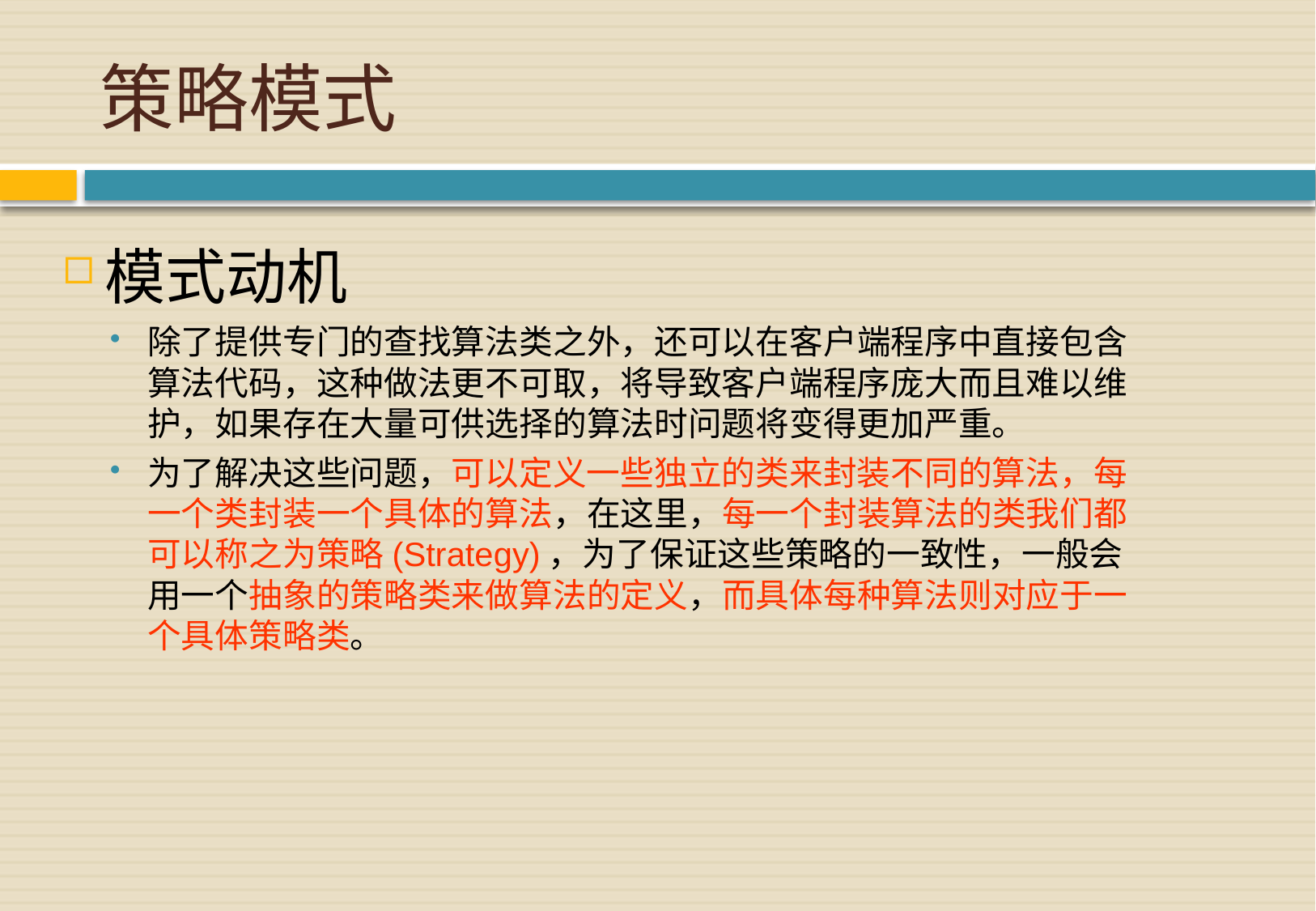

# 策略模式
模式动机
除了提供专门的查找算法类之外，还可以在客户端程序中直接包含算法代码，这种做法更不可取，将导致客户端程序庞大而且难以维护，如果存在大量可供选择的算法时问题将变得更加严重。
为了解决这些问题，可以定义一些独立的类来封装不同的算法，每一个类封装一个具体的算法，在这里，每一个封装算法的类我们都可以称之为策略(Strategy)，为了保证这些策略的一致性，一般会用一个抽象的策略类来做算法的定义，而具体每种算法则对应于一个具体策略类。